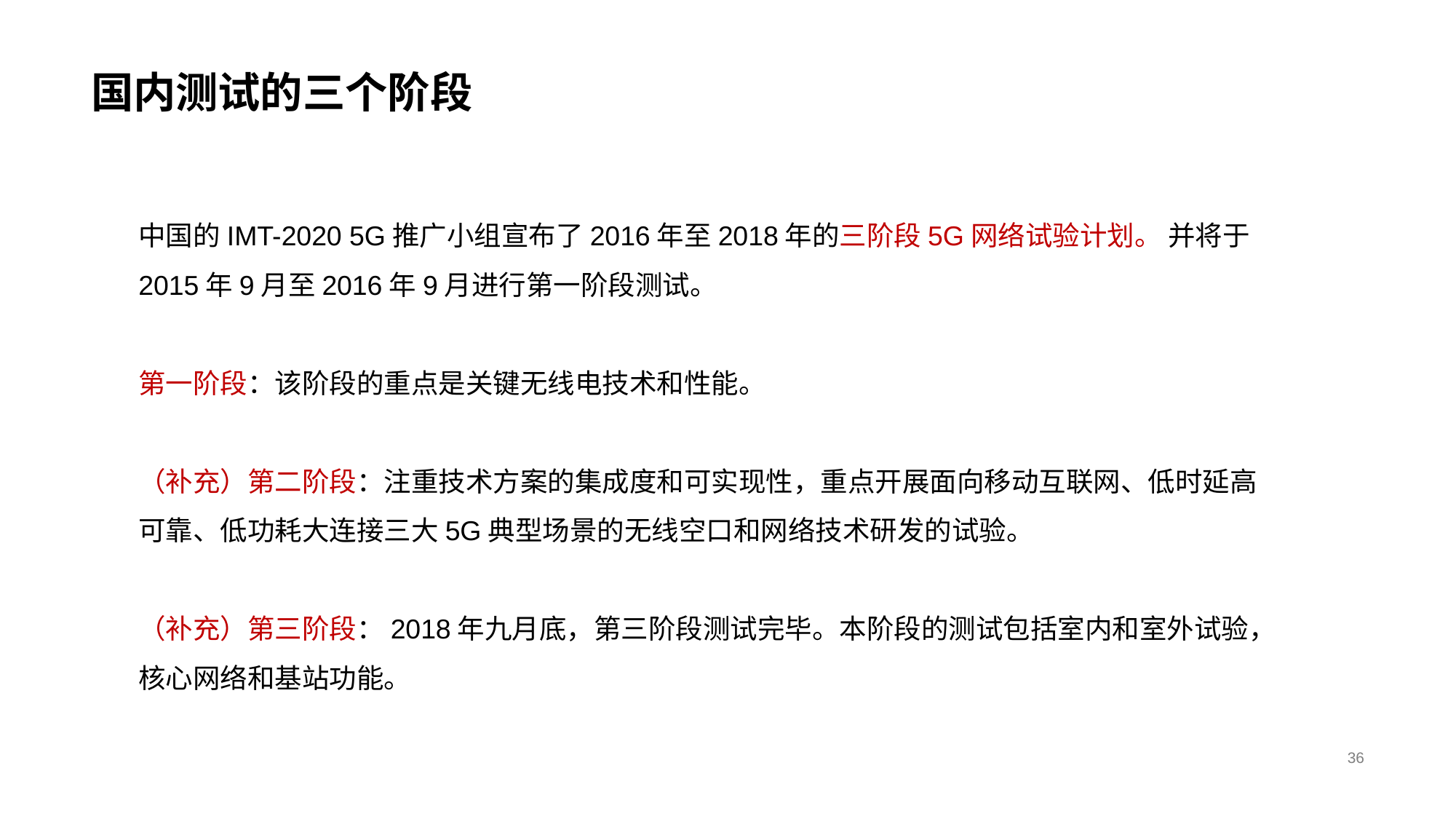

# 国内测试的三个阶段
中国的IMT-2020 5G推广小组宣布了2016年至2018年的三阶段5G网络试验计划。 并将于2015年9月至2016年9月进行第一阶段测试。

第一阶段：该阶段的重点是关键无线电技术和性能。

（补充）第二阶段：注重技术方案的集成度和可实现性，重点开展面向移动互联网、低时延高可靠、低功耗大连接三大5G典型场景的无线空口和网络技术研发的试验。

（补充）第三阶段：2018年九月底，第三阶段测试完毕。本阶段的测试包括室内和室外试验，核心网络和基站功能。
36